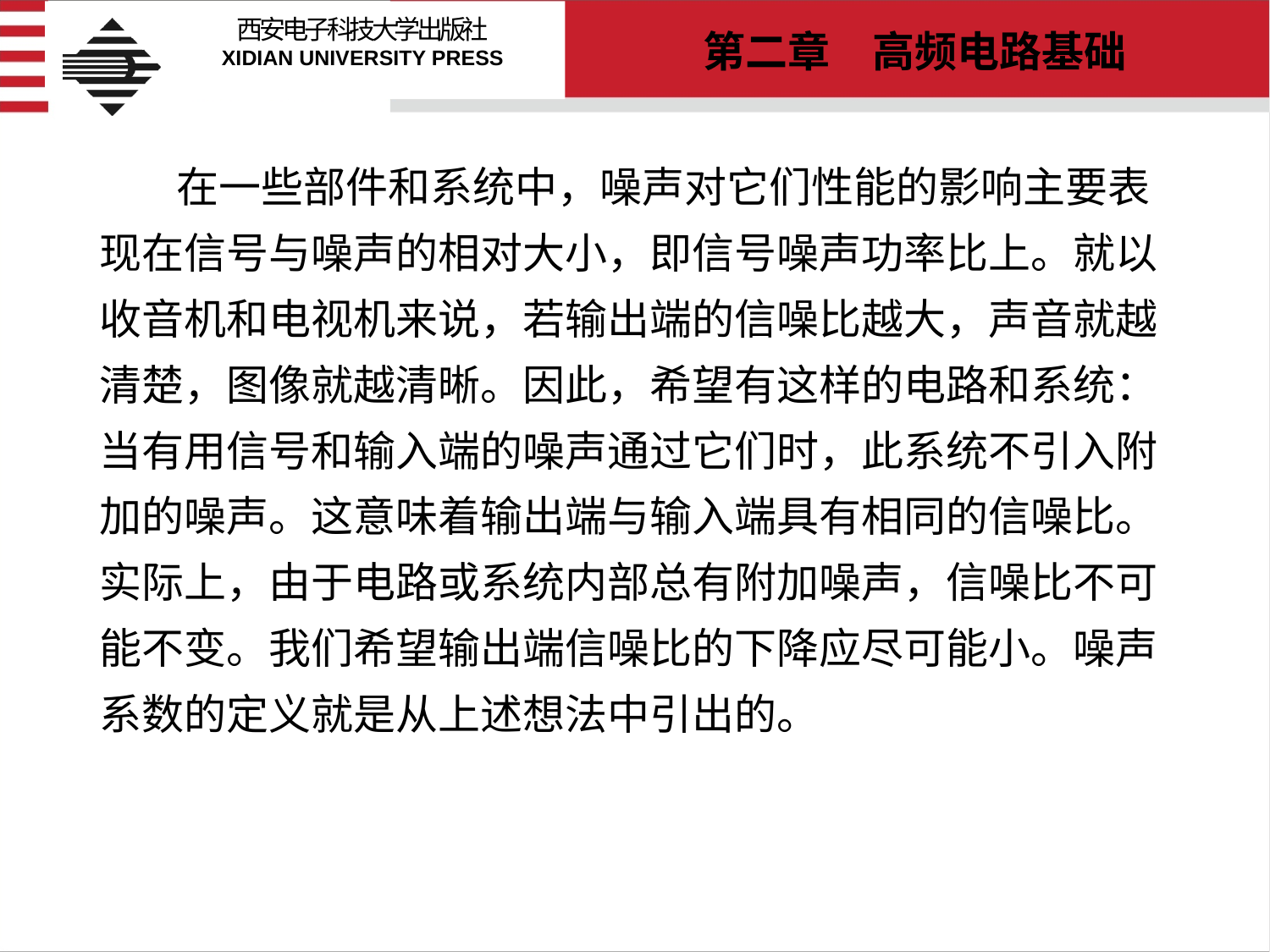

# 在一些部件和系统中，噪声对它们性能的影响主要表现在信号与噪声的相对大小，即信号噪声功率比上。就以收音机和电视机来说，若输出端的信噪比越大，声音就越清楚，图像就越清晰。因此，希望有这样的电路和系统：当有用信号和输入端的噪声通过它们时，此系统不引入附加的噪声。这意味着输出端与输入端具有相同的信噪比。实际上，由于电路或系统内部总有附加噪声，信噪比不可能不变。我们希望输出端信噪比的下降应尽可能小。噪声系数的定义就是从上述想法中引出的。